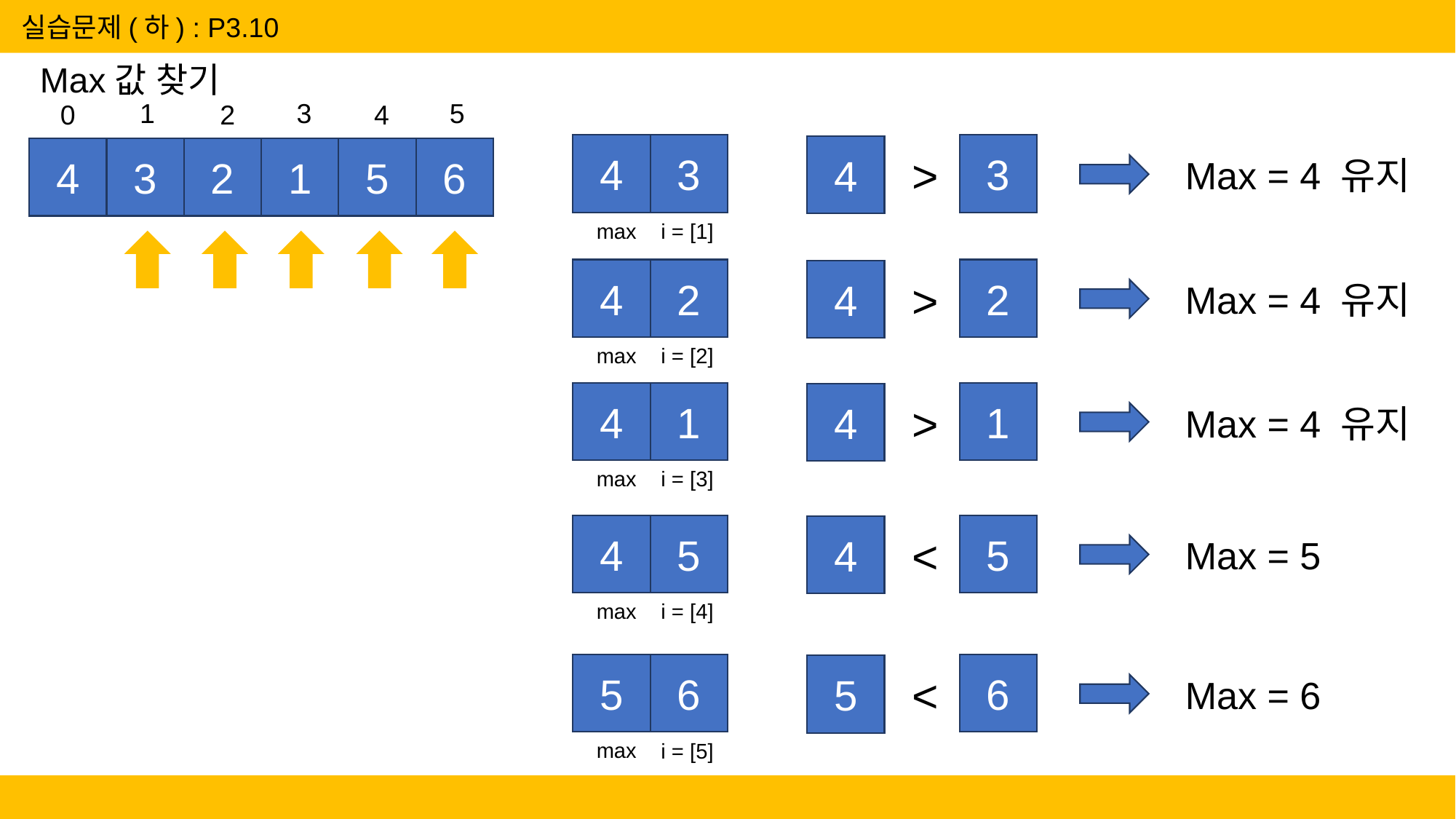

실습문제(하) : P3.10
Max값 찾기
1
3
5
2
4
0

4
3
max
i = [1]
3
4
>
Max = 4 유지

4
3
2
1
5
6

4
2
max
i = [2]
2
4
>
Max = 4 유지

4
1
max
i = [3]
1
4
>
Max = 4 유지

4
5
max
i = [4]
5
4
<
Max = 5

5
6
max
i = [5]
6
5
<
Max = 6